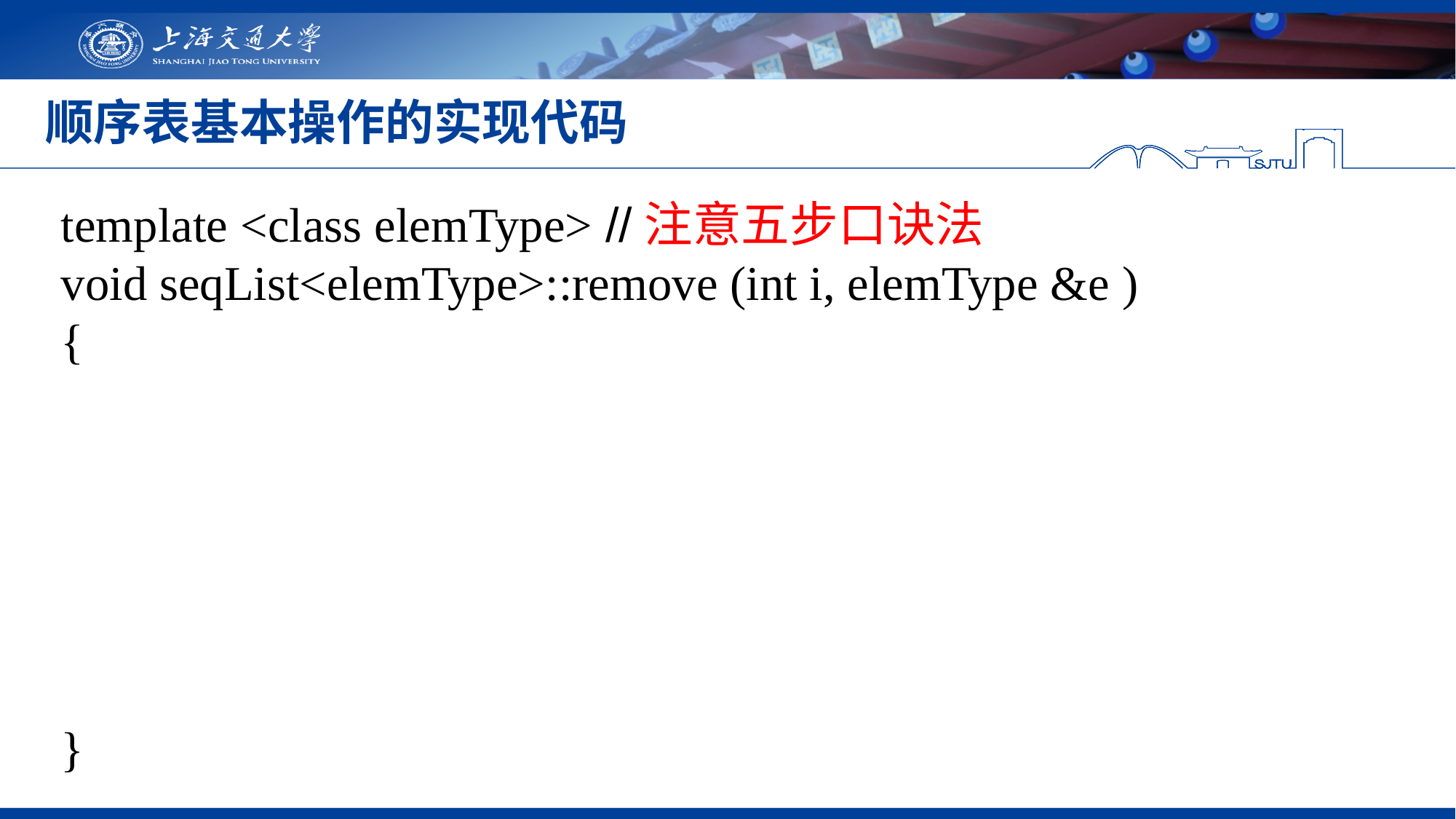

# 顺序表基本操作的实现代码
template <class elemType> //注意五步口诀法
void seqList<elemType>::remove (int i, elemType &e )
{

}